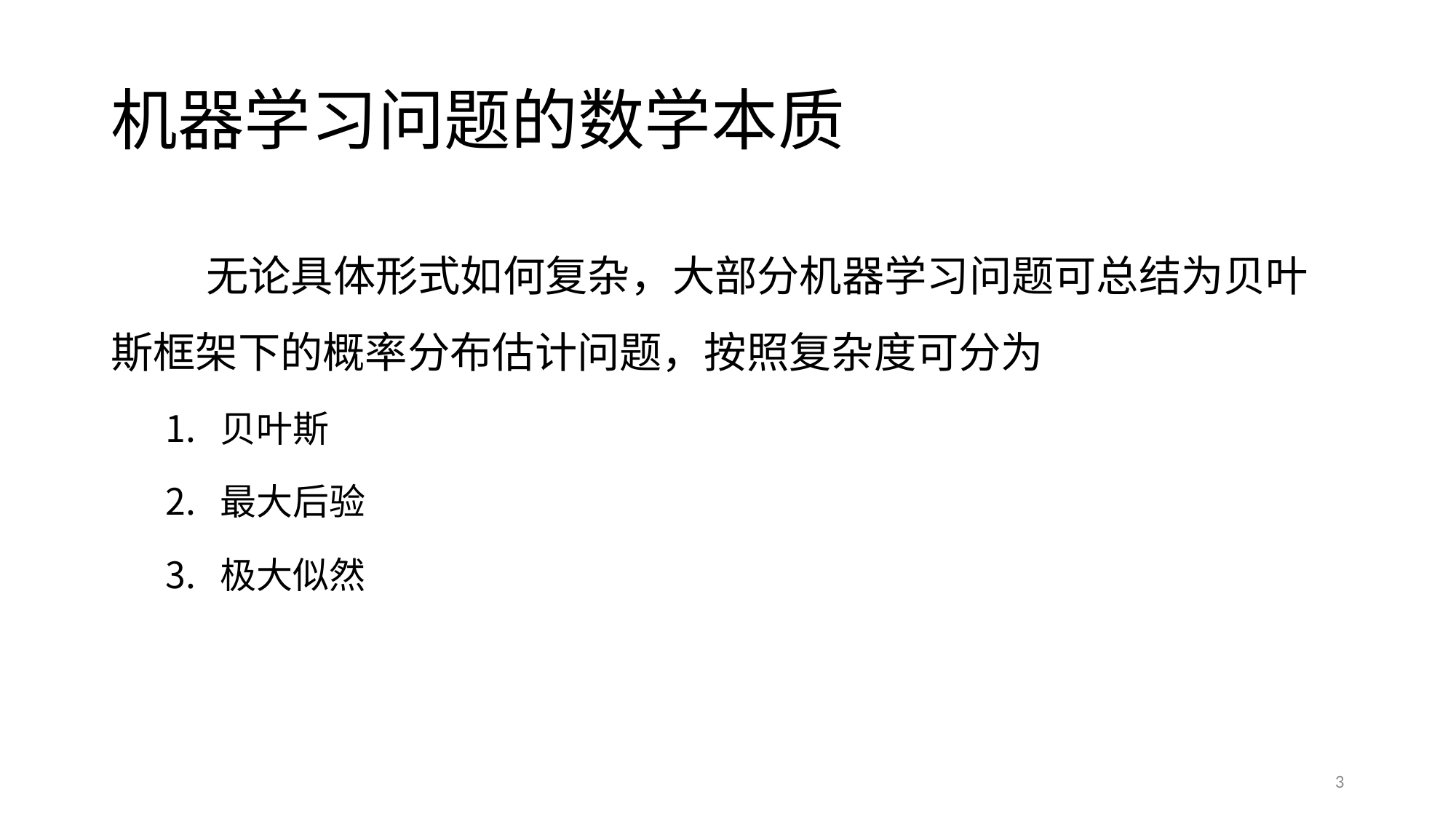

# 机器学习问题的数学本质
         无论具体形式如何复杂，大部分机器学习问题可总结为贝叶斯框架下的概率分布估计问题，按照复杂度可分为
贝叶斯
最大后验
极大似然
3